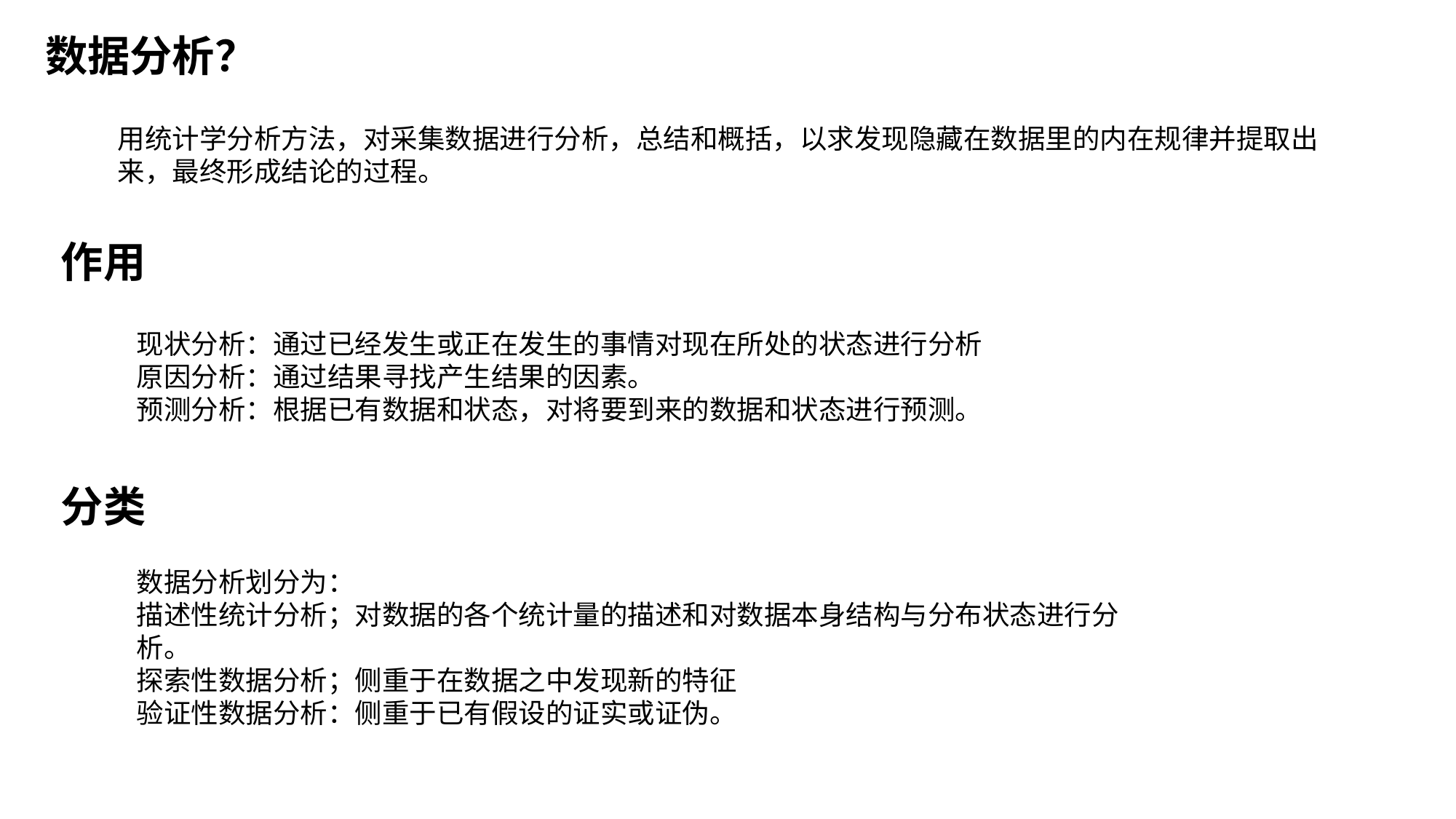

数据分析？
用统计学分析方法，对采集数据进行分析，总结和概括，以求发现隐藏在数据里的内在规律并提取出来，最终形成结论的过程。
作用
现状分析：通过已经发生或正在发生的事情对现在所处的状态进行分析
原因分析：通过结果寻找产生结果的因素。
预测分析：根据已有数据和状态，对将要到来的数据和状态进行预测。
分类
数据分析划分为：
描述性统计分析；对数据的各个统计量的描述和对数据本身结构与分布状态进行分析。
探索性数据分析；侧重于在数据之中发现新的特征
验证性数据分析：侧重于已有假设的证实或证伪。
2